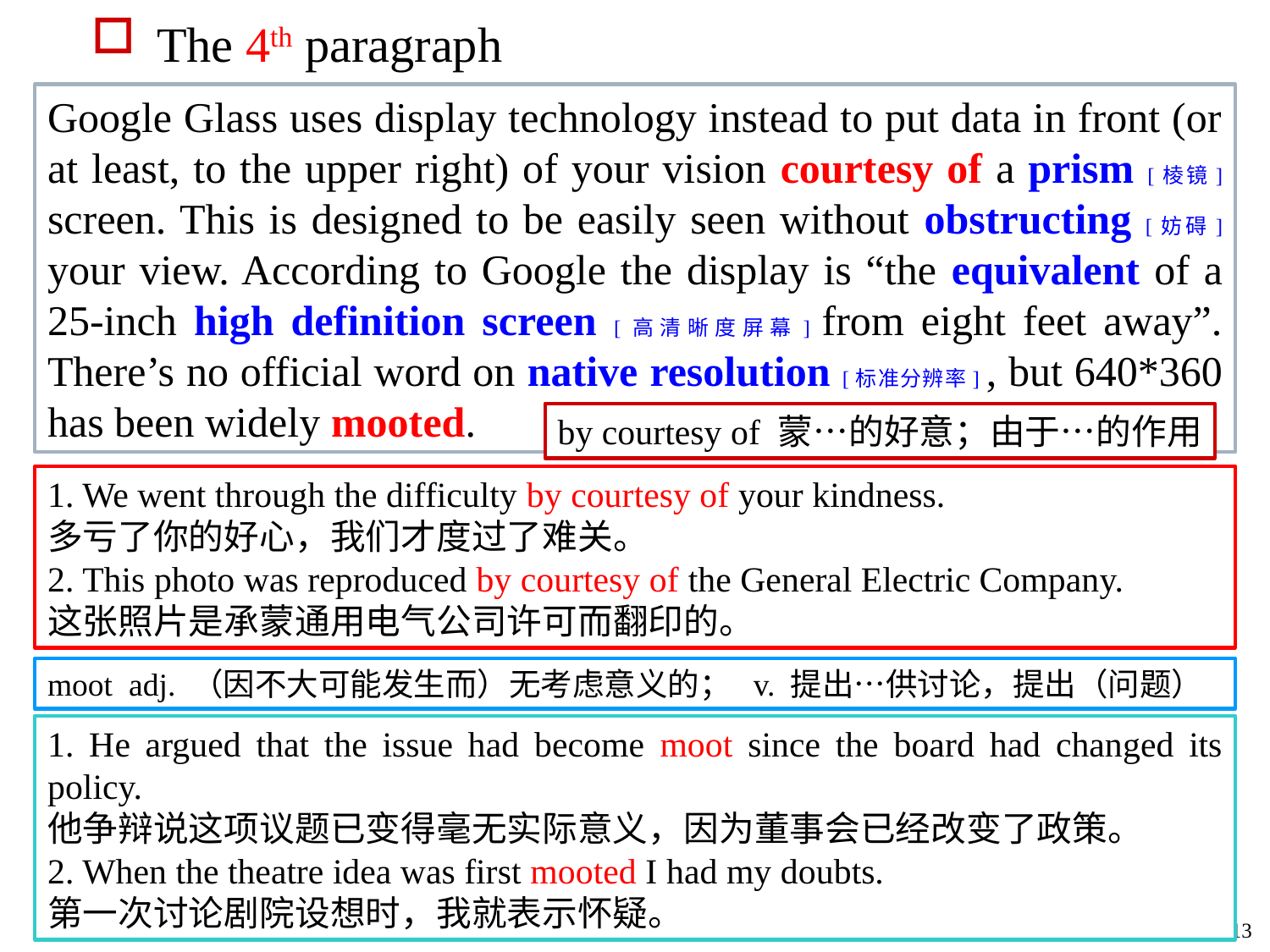

The 4th paragraph
Google Glass uses display technology instead to put data in front (or at least, to the upper right) of your vision courtesy of a prism [棱镜] screen. This is designed to be easily seen without obstructing [妨碍] your view. According to Google the display is “the equivalent of a 25-inch high definition screen [高清晰度屏幕] from eight feet away”. There’s no official word on native resolution [标准分辨率] , but 640*360 has been widely mooted.
by courtesy of 蒙…的好意；由于…的作用
1. We went through the difficulty by courtesy of your kindness.
多亏了你的好心，我们才度过了难关。
2. This photo was reproduced by courtesy of the General Electric Company.
这张照片是承蒙通用电气公司许可而翻印的。
moot  adj. （因不大可能发生而）无考虑意义的；  v. 提出…供讨论，提出（问题）
1. He argued that the issue had become moot since the board had changed its policy.
他争辩说这项议题已变得毫无实际意义，因为董事会已经改变了政策。
2. When the theatre idea was first mooted I had my doubts.
第一次讨论剧院设想时，我就表示怀疑。
13